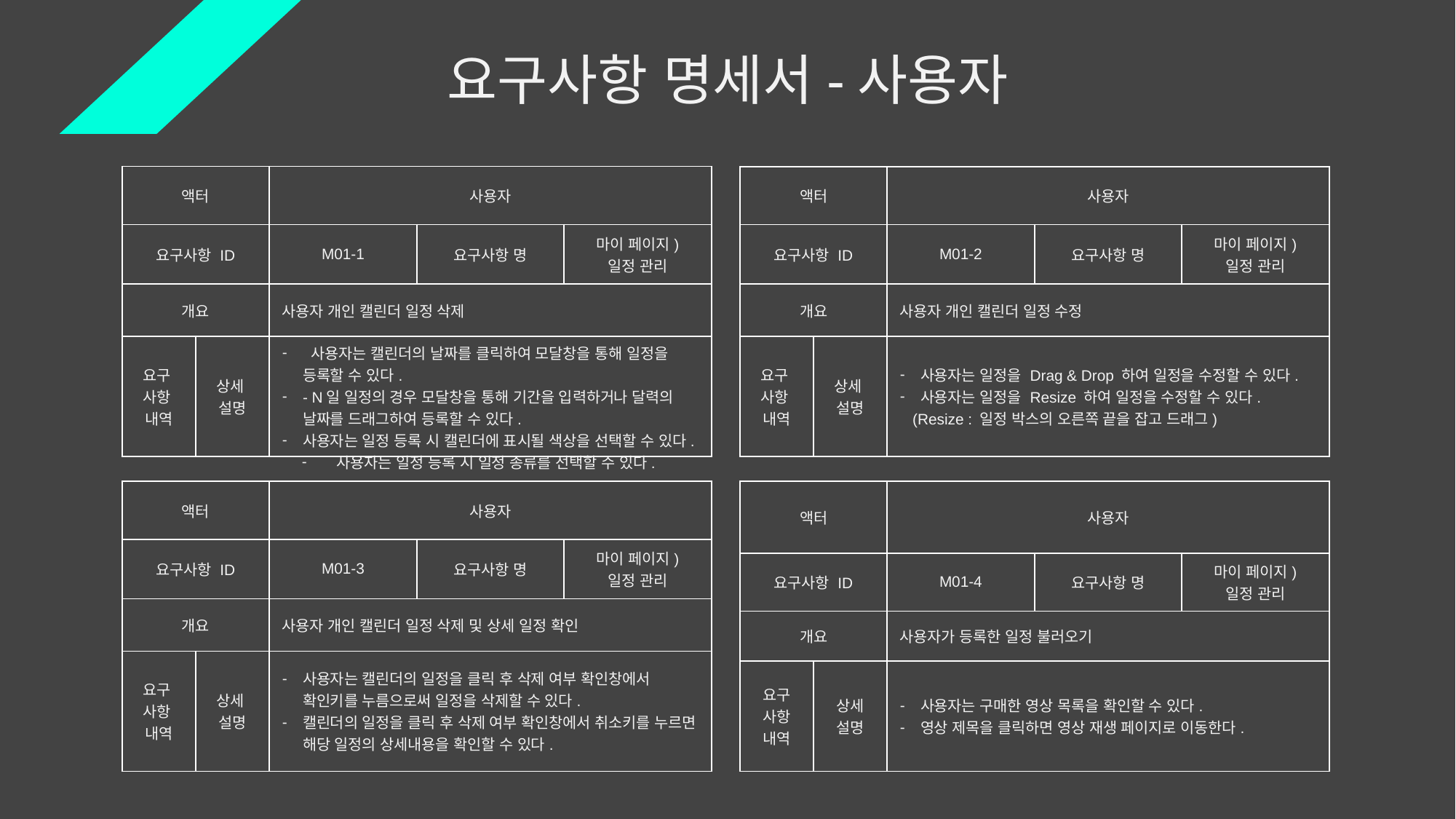

요구사항 명세서-사용자
| 액터 |  | 사용자 |  |  |
| --- | --- | --- | --- | --- |
| 요구사항 ID |  | M01-1 | 요구사항 명 | 마이 페이지) 일정 관리 |
| 개요 |  | 사용자 개인 캘린더 일정 삭제 |  |  |
| 요구 사항 내역 | 상세 설명 | 사용자는 캘린더의 날짜를 클릭하여 모달창을 통해 일정을 등록할 수 있다. - N일 일정의 경우 모달창을 통해 기간을 입력하거나 달력의 날짜를 드래그하여 등록할 수 있다. 사용자는 일정 등록 시 캘린더에 표시될 색상을 선택할 수 있다. 사용자는 일정 등록 시 일정 종류를 선택할 수 있다. |  |  |
| 액터 |  | 사용자 |  |  |
| --- | --- | --- | --- | --- |
| 요구사항 ID |  | M01-2 | 요구사항 명 | 마이 페이지) 일정 관리 |
| 개요 |  | 사용자 개인 캘린더 일정 수정 |  |  |
| 요구 사항 내역 | 상세 설명 | 사용자는 일정을 Drag & Drop 하여 일정을 수정할 수 있다. 사용자는 일정을 Resize 하여 일정을 수정할 수 있다. (Resize : 일정 박스의 오른쪽 끝을 잡고 드래그) |  |  |
| 액터 |  | 사용자 |  |  |
| --- | --- | --- | --- | --- |
| 요구사항 ID |  | M01-4 | 요구사항 명 | 마이 페이지) 일정 관리 |
| 개요 |  | 사용자가 등록한 일정 불러오기 |  |  |
| 요구 사항 내역 | 상세 설명 | 사용자는 구매한 영상 목록을 확인할 수 있다. 영상 제목을 클릭하면 영상 재생 페이지로 이동한다. |  |  |
| 액터 |  | 사용자 |  |  |
| --- | --- | --- | --- | --- |
| 요구사항 ID |  | M01-3 | 요구사항 명 | 마이 페이지) 일정 관리 |
| 개요 |  | 사용자 개인 캘린더 일정 삭제 및 상세 일정 확인 |  |  |
| 요구 사항 내역 | 상세 설명 | 사용자는 캘린더의 일정을 클릭 후 삭제 여부 확인창에서 확인키를 누름으로써 일정을 삭제할 수 있다. 캘린더의 일정을 클릭 후 삭제 여부 확인창에서 취소키를 누르면 해당 일정의 상세내용을 확인할 수 있다. |  |  |